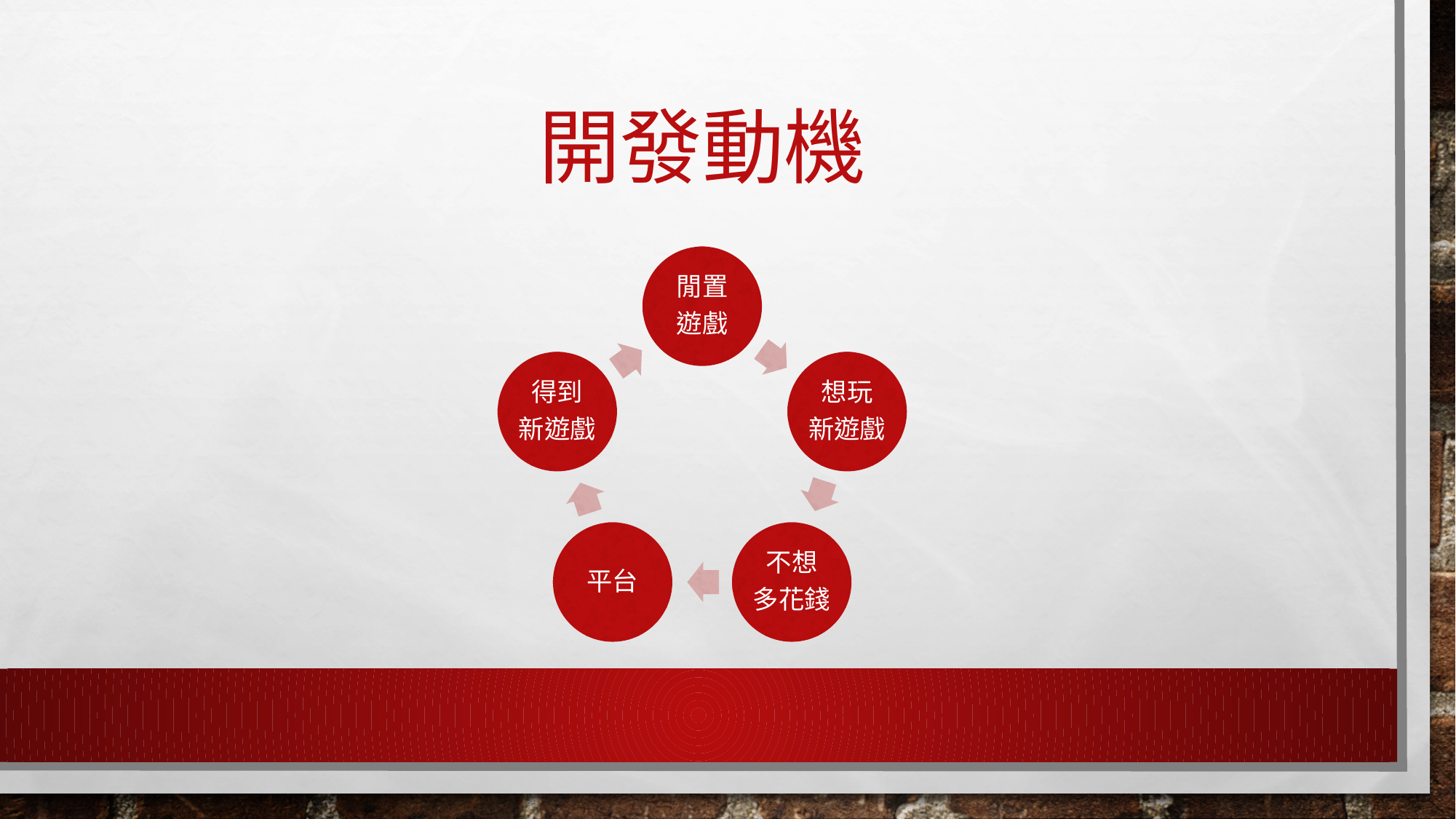

# 開發動機
閒置
遊戲

想玩
新遊戲

不想
多花錢

平台

得到
新遊戲